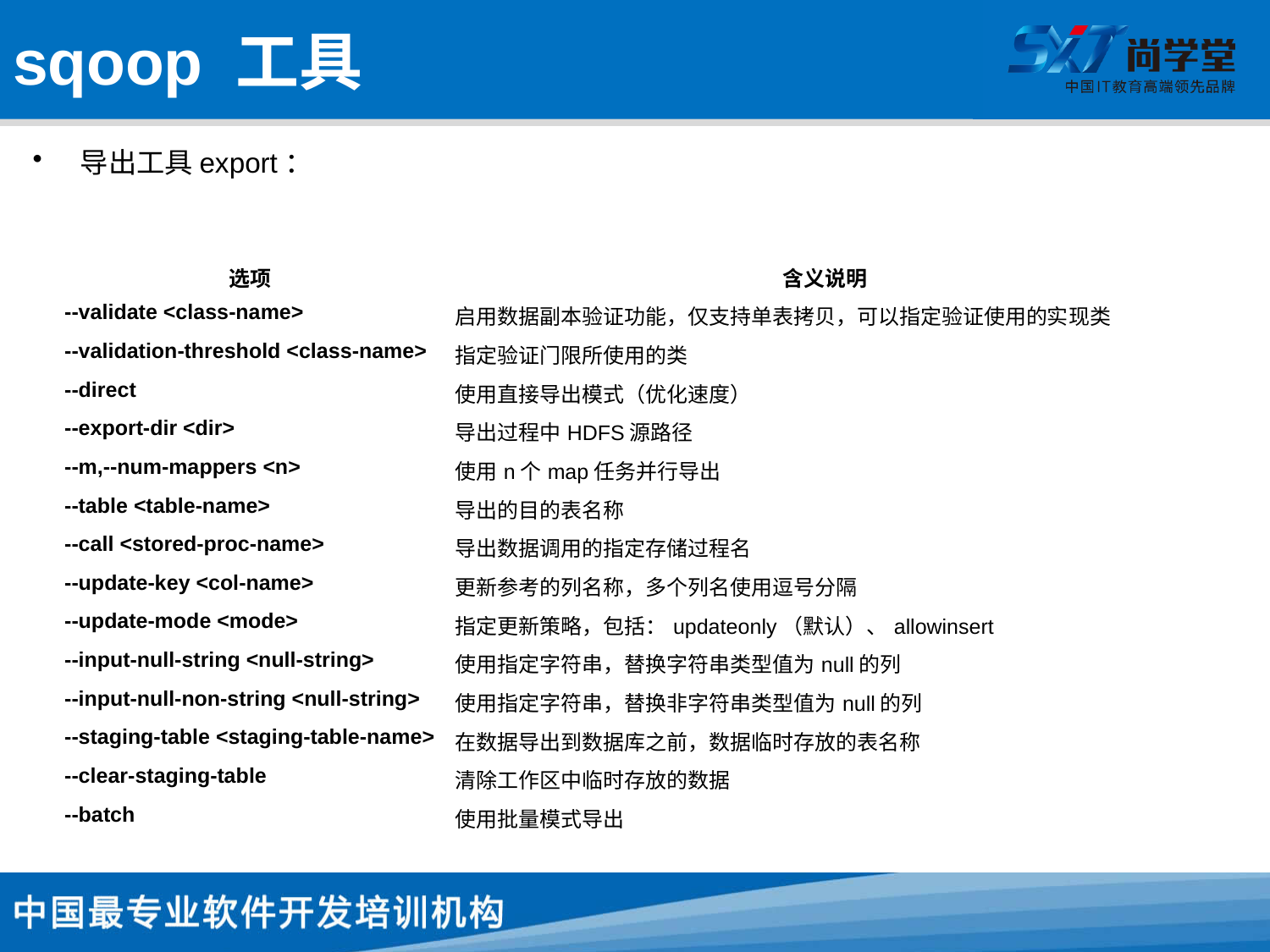

# sqoop 工具
导出工具export：
| 选项 | 含义说明 |
| --- | --- |
| --validate <class-name> | 启用数据副本验证功能，仅支持单表拷贝，可以指定验证使用的实现类 |
| --validation-threshold <class-name> | 指定验证门限所使用的类 |
| --direct | 使用直接导出模式（优化速度） |
| --export-dir <dir> | 导出过程中HDFS源路径 |
| --m,--num-mappers <n> | 使用n个map任务并行导出 |
| --table <table-name> | 导出的目的表名称 |
| --call <stored-proc-name> | 导出数据调用的指定存储过程名 |
| --update-key <col-name> | 更新参考的列名称，多个列名使用逗号分隔 |
| --update-mode <mode> | 指定更新策略，包括：updateonly（默认）、allowinsert |
| --input-null-string <null-string> | 使用指定字符串，替换字符串类型值为null的列 |
| --input-null-non-string <null-string> | 使用指定字符串，替换非字符串类型值为null的列 |
| --staging-table <staging-table-name> | 在数据导出到数据库之前，数据临时存放的表名称 |
| --clear-staging-table | 清除工作区中临时存放的数据 |
| --batch | 使用批量模式导出 |